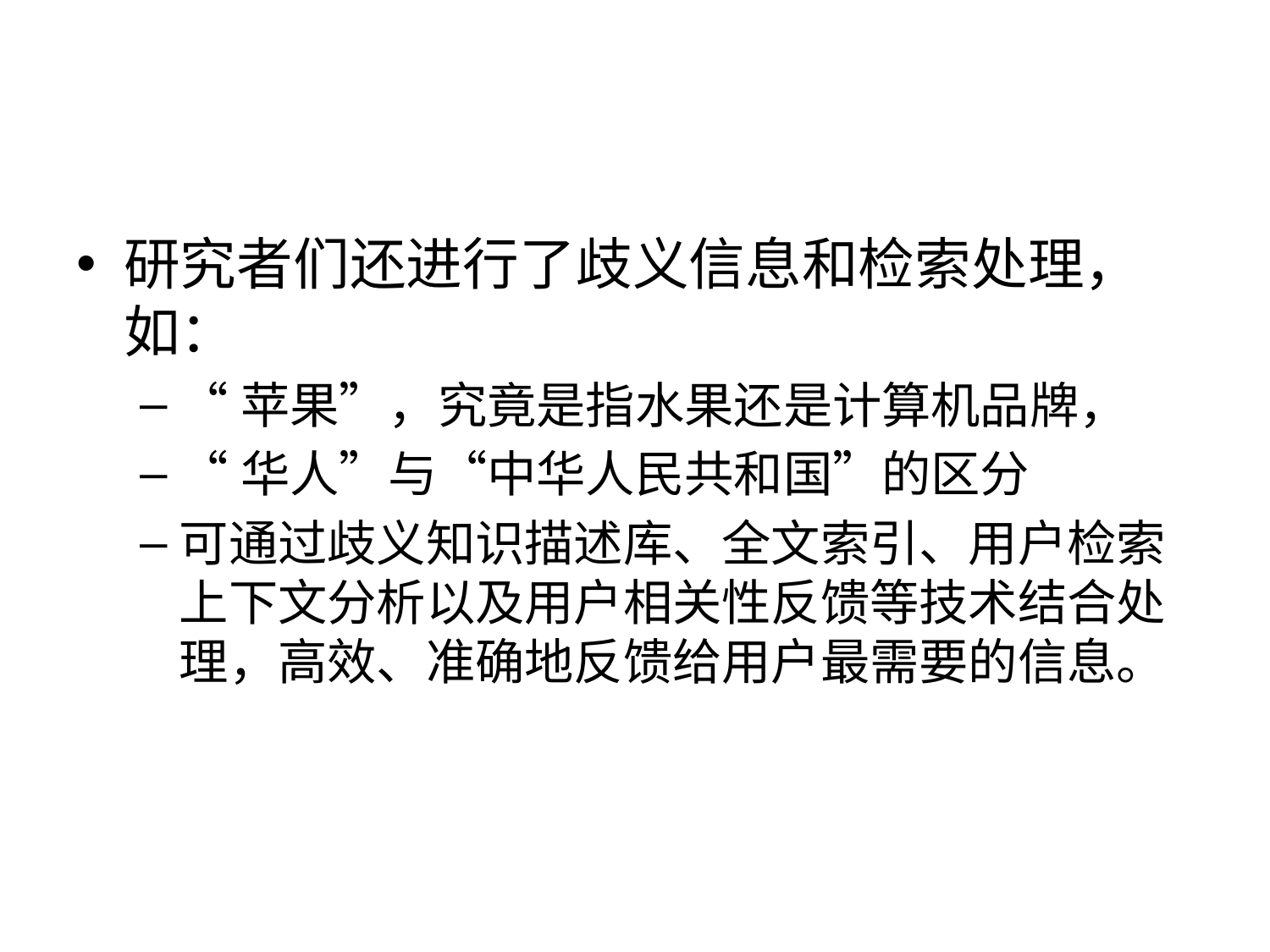

#
研究者们还进行了歧义信息和检索处理，如：
“苹果”，究竟是指水果还是计算机品牌，
“华人”与“中华人民共和国”的区分
可通过歧义知识描述库、全文索引、用户检索上下文分析以及用户相关性反馈等技术结合处理，高效、准确地反馈给用户最需要的信息。